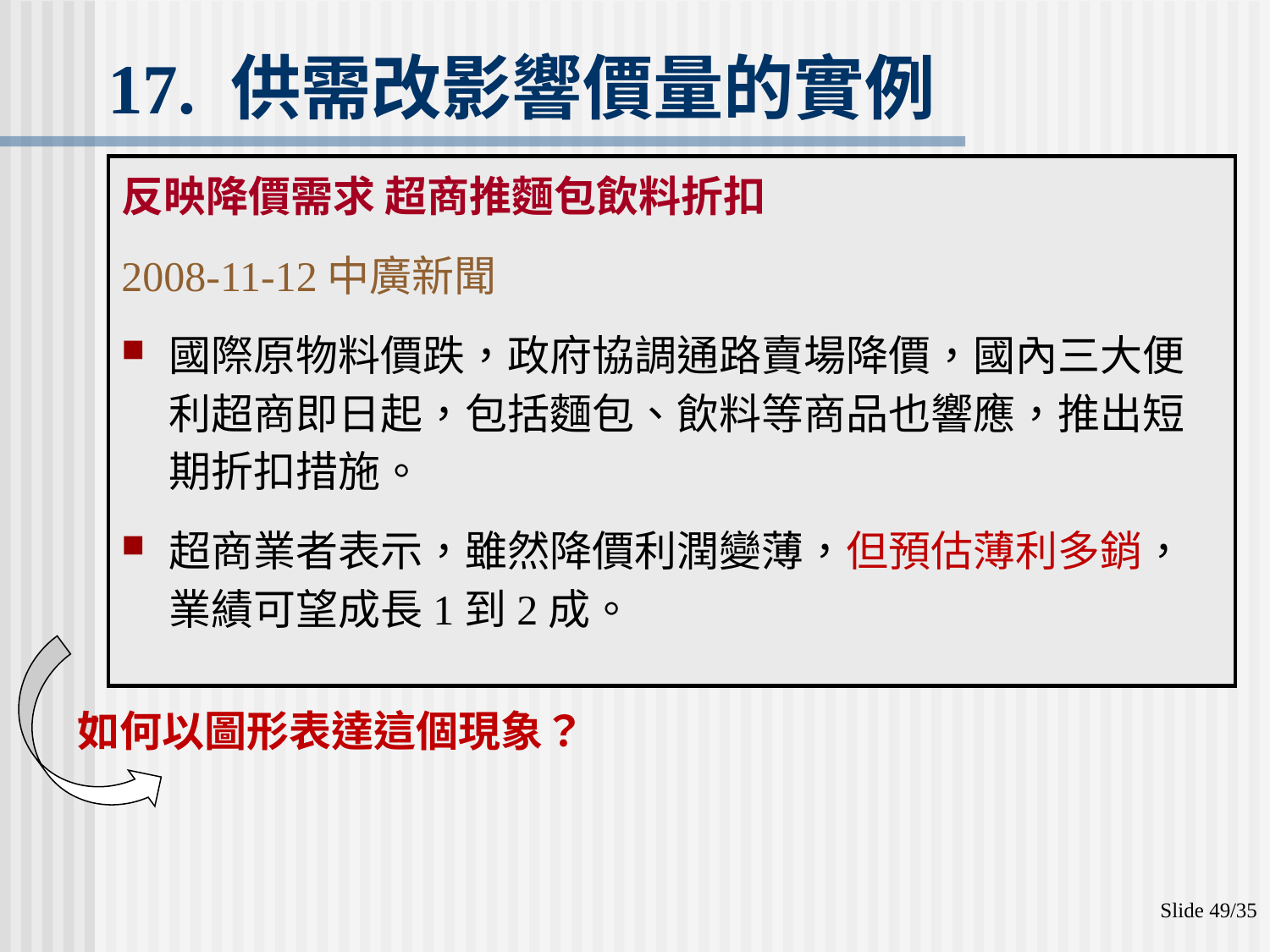

# 17. 供需改影響價量的實例
反映降價需求 超商推麵包飲料折扣
2008-11-12中廣新聞
國際原物料價跌，政府協調通路賣場降價，國內三大便利超商即日起，包括麵包、飲料等商品也響應，推出短期折扣措施。
超商業者表示，雖然降價利潤變薄，但預估薄利多銷，業績可望成長1到2成。

如何以圖形表達這個現象？
Slide 49/35